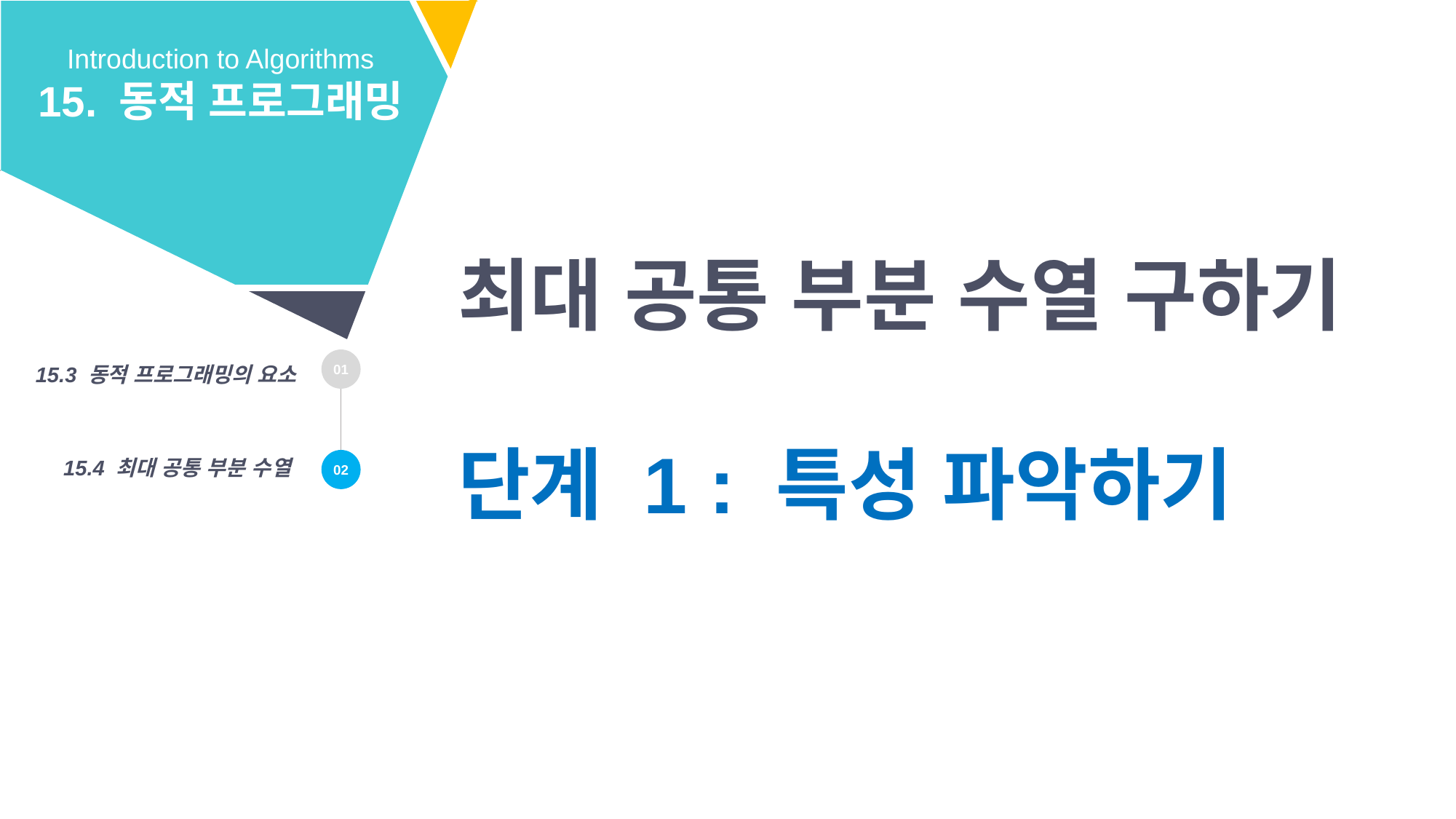

Introduction to Algorithms
15. 동적 프로그래밍
최대 공통 부분 수열 구하기

단계 1 : 특성 파악하기
01
15.3 동적 프로그래밍의 요소
15.4 최대 공통 부분 수열
02